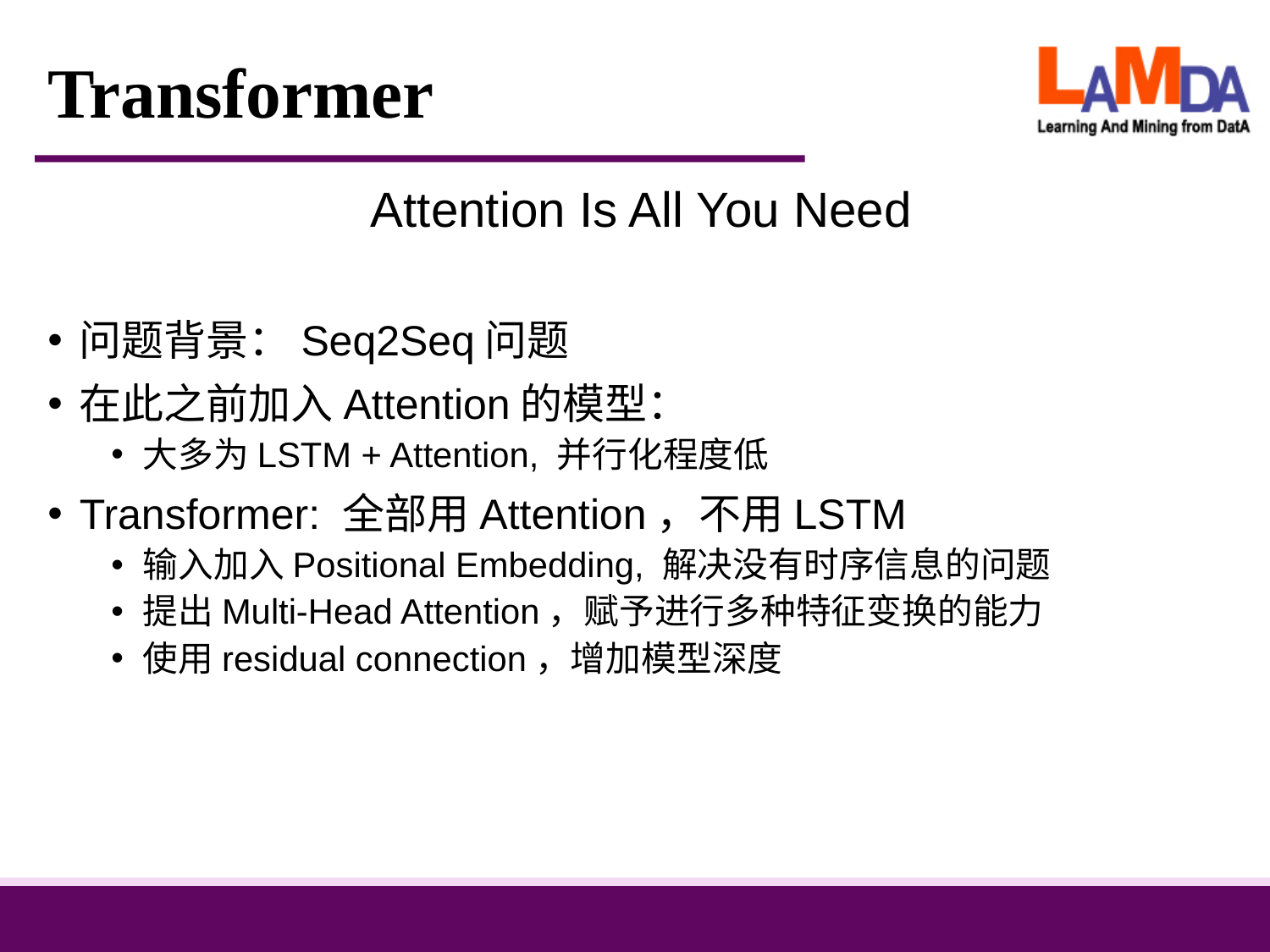

# Transformer
Attention Is All You Need

问题背景：Seq2Seq问题
在此之前加入Attention的模型：
大多为LSTM + Attention, 并行化程度低
Transformer: 全部用Attention，不用LSTM
输入加入Positional Embedding, 解决没有时序信息的问题
提出Multi-Head Attention，赋予进行多种特征变换的能力
使用residual connection，增加模型深度